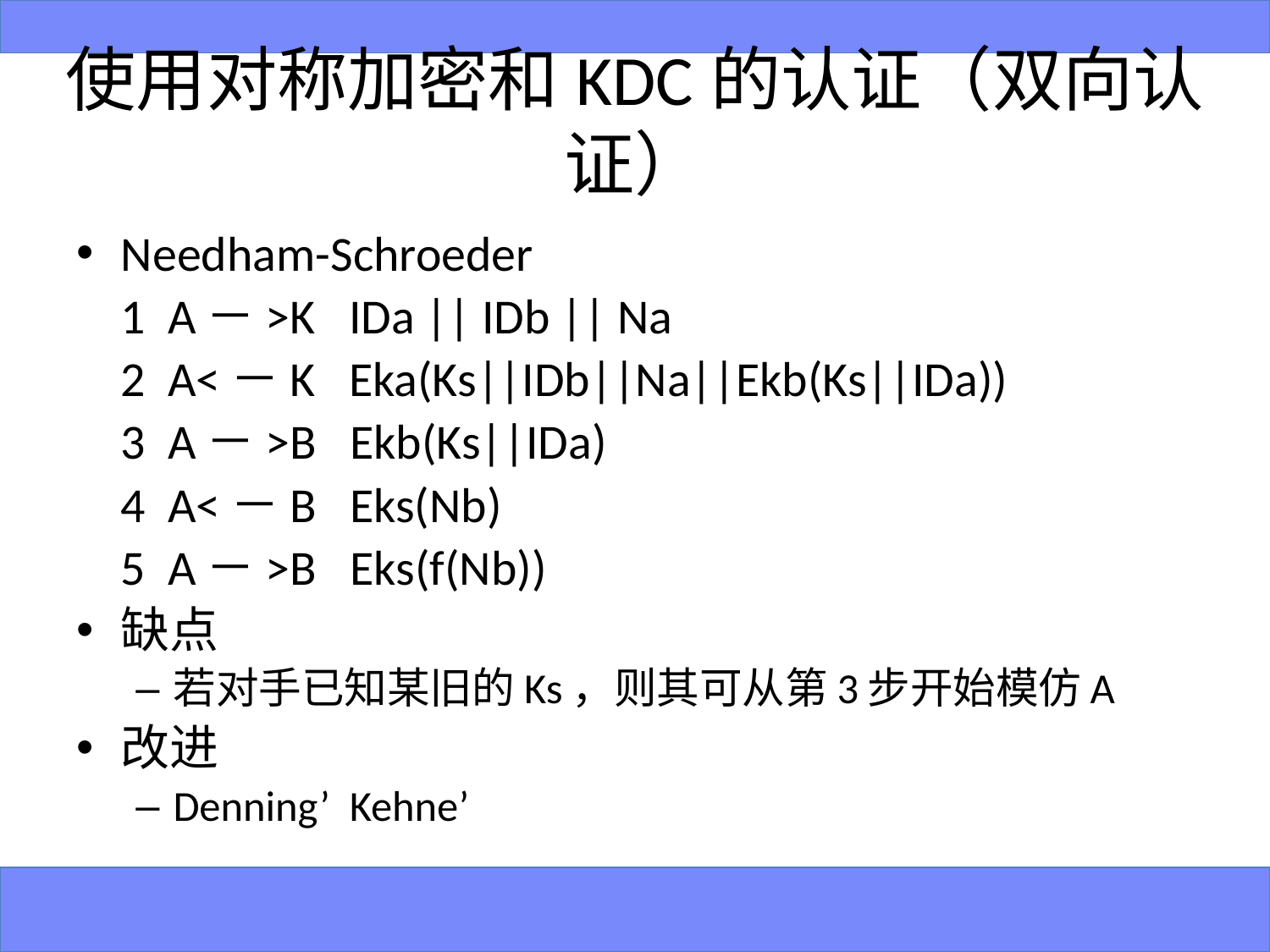

# 使用对称加密和KDC的认证（双向认证）
Needham-Schroeder
		1  A－>K   IDa || IDb || Na
		2  A<－K   Eka(Ks||IDb||Na||Ekb(Ks||IDa))
		3  A－>B   Ekb(Ks||IDa)
		4  A<－B   Eks(Nb)
		5  A－>B   Eks(f(Nb))
缺点
若对手已知某旧的Ks，则其可从第3步开始模仿A
改进
Denning’  Kehne’